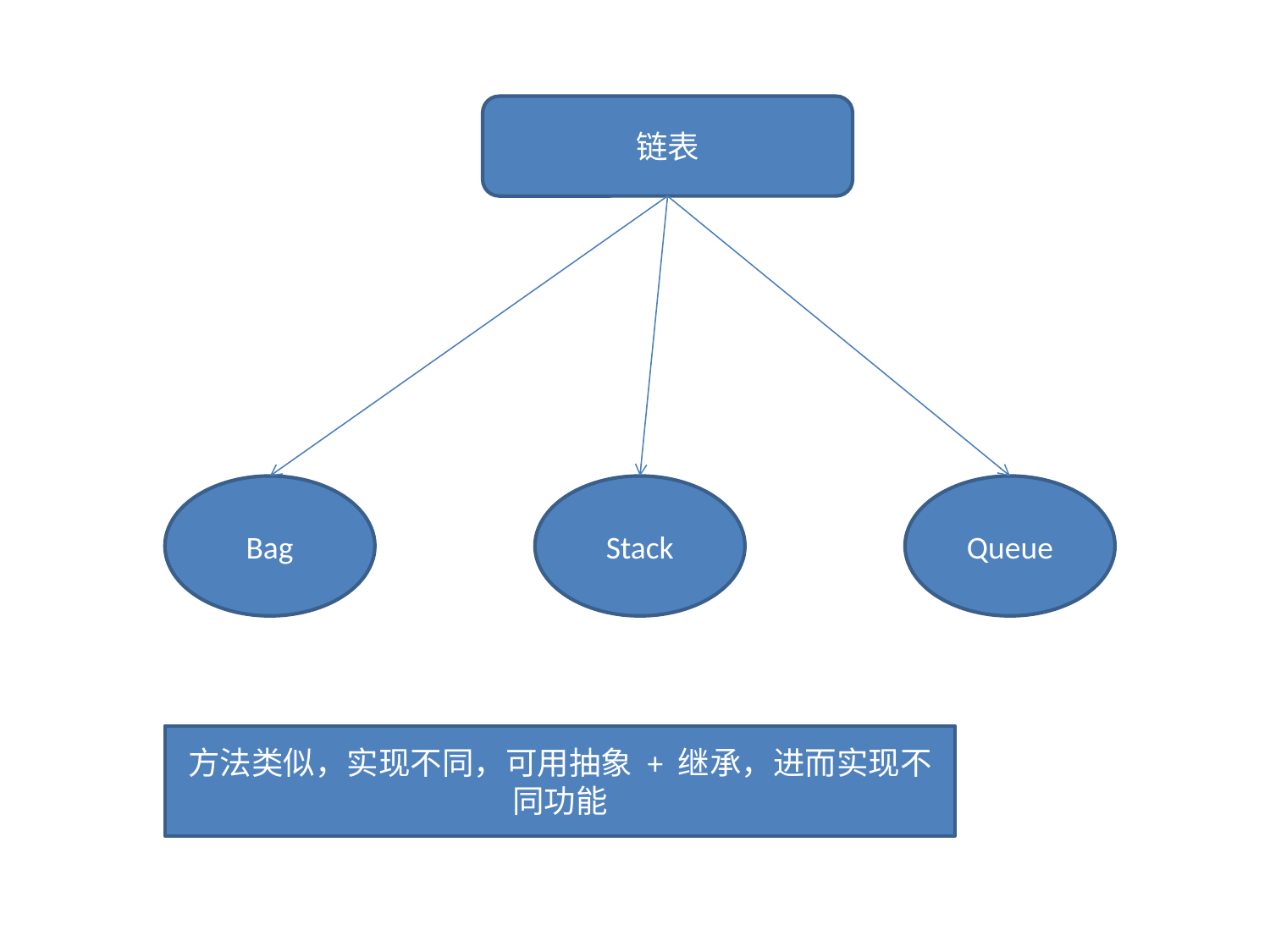

链表
Bag
Stack
Queue
方法类似，实现不同，可用抽象 + 继承，进而实现不同功能